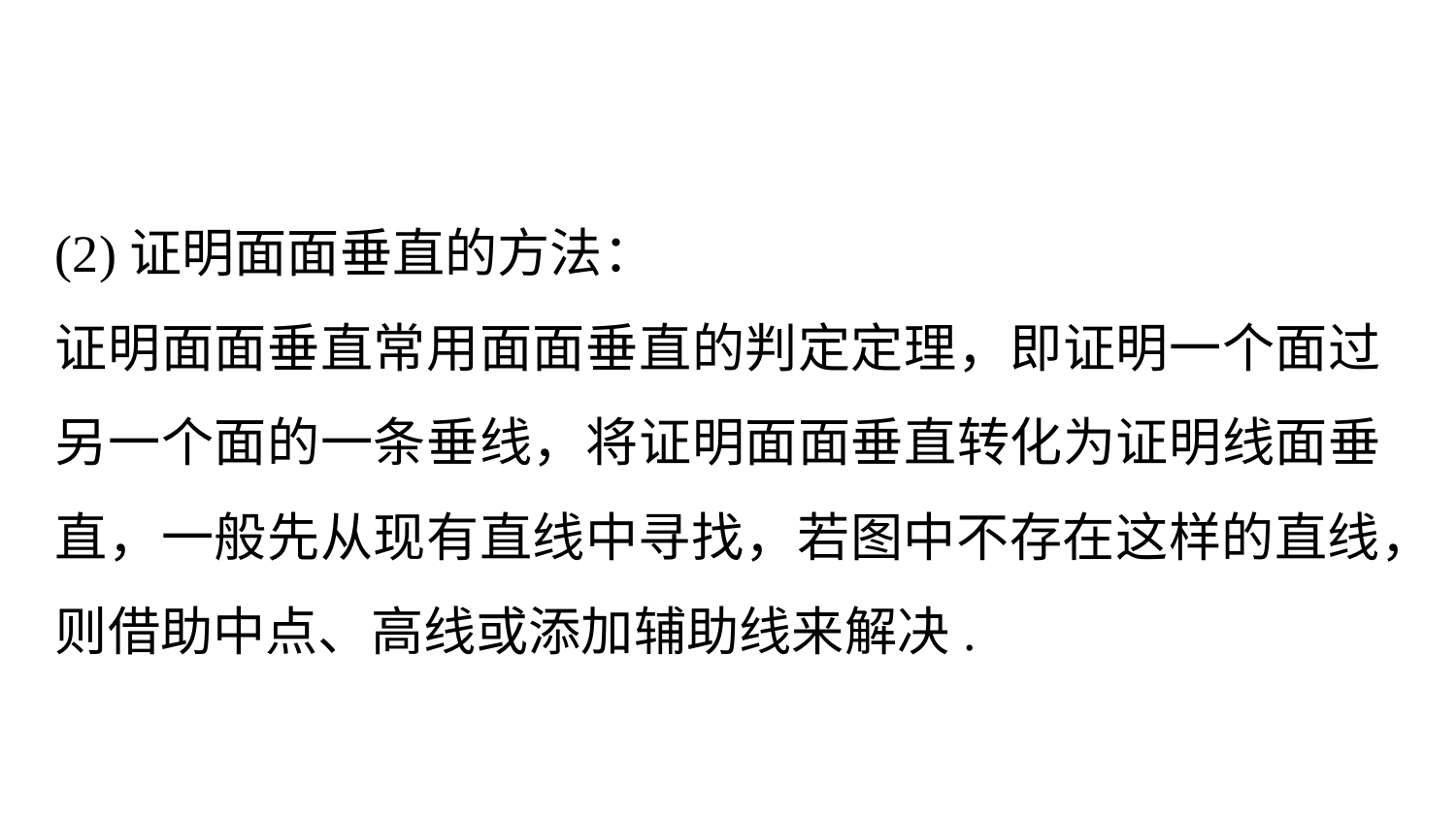

(2)证明面面垂直的方法：
证明面面垂直常用面面垂直的判定定理，即证明一个面过另一个面的一条垂线，将证明面面垂直转化为证明线面垂直，一般先从现有直线中寻找，若图中不存在这样的直线，则借助中点、高线或添加辅助线来解决.